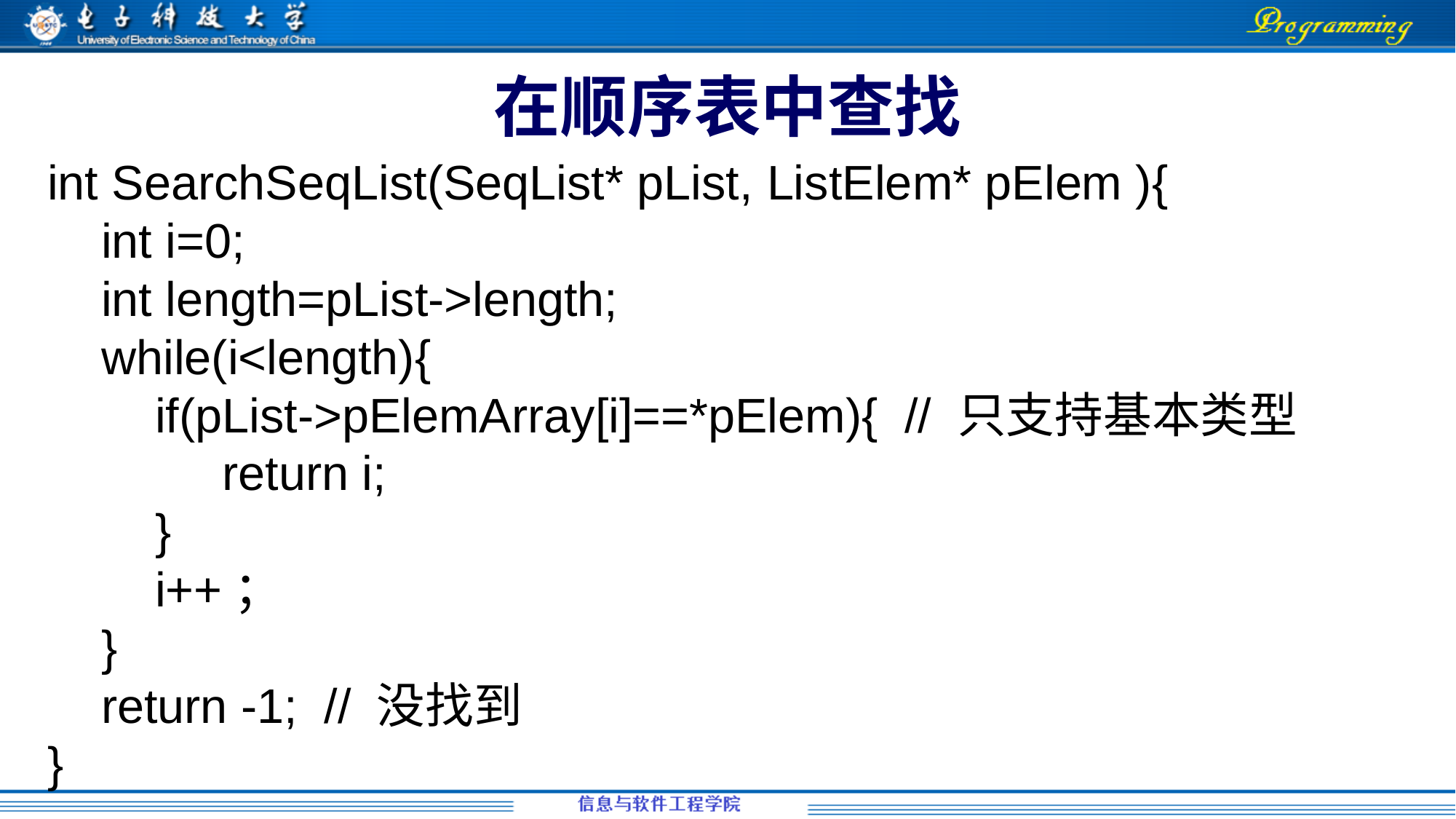

# 在顺序表中查找
int SearchSeqList(SeqList* pList, ListElem* pElem ){
    int i=0;
    int length=pList->length;
    while(i<length){
        if(pList->pElemArray[i]==*pElem){  // 只支持基本类型
             return i;
        }
        i++；
    }
    return -1;  // 没找到
}